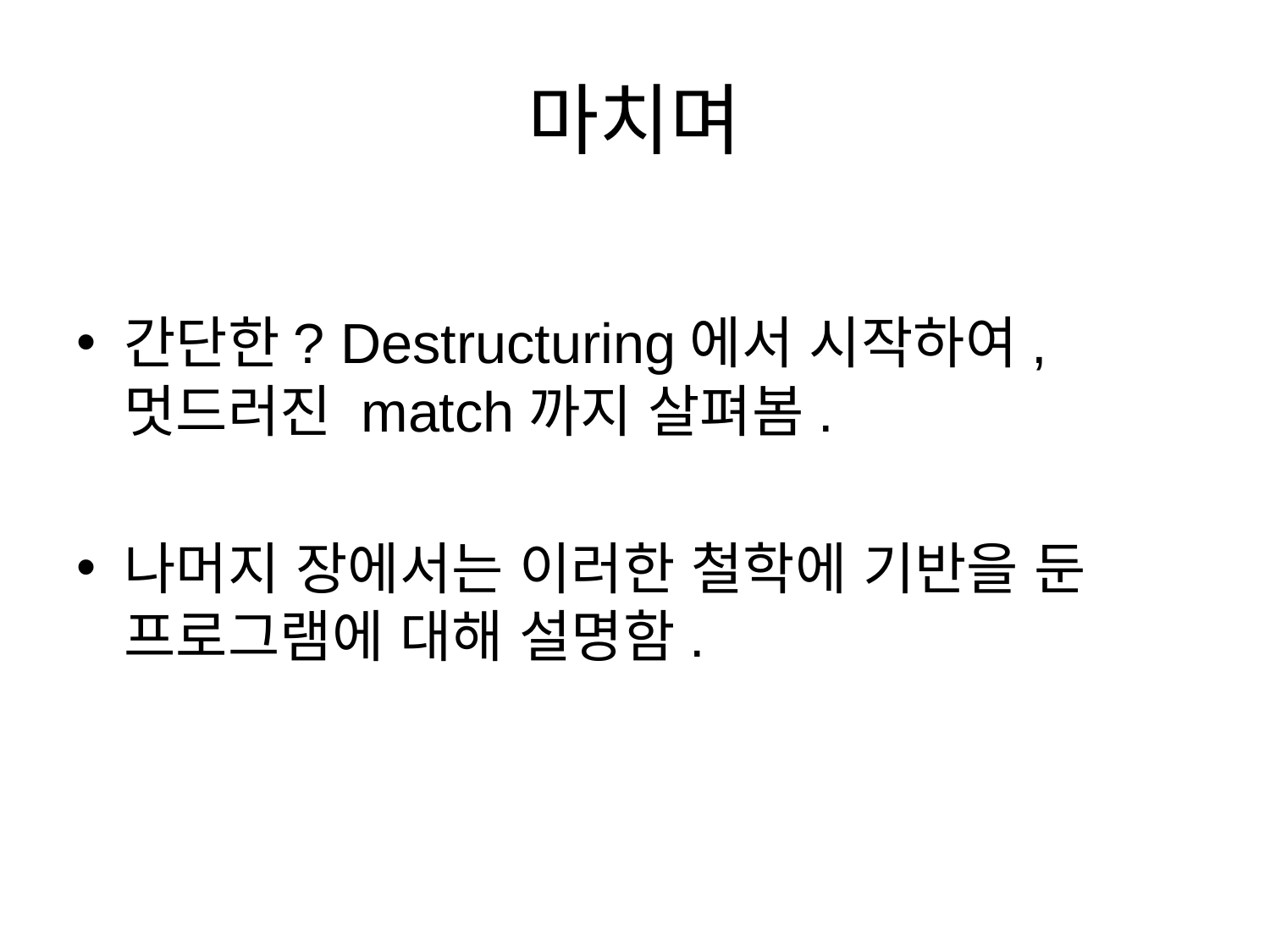

# 마치며

간단한? Destructuring에서 시작하여, 멋드러진 match까지 살펴봄.

나머지 장에서는 이러한 철학에 기반을 둔 프로그램에 대해 설명함.